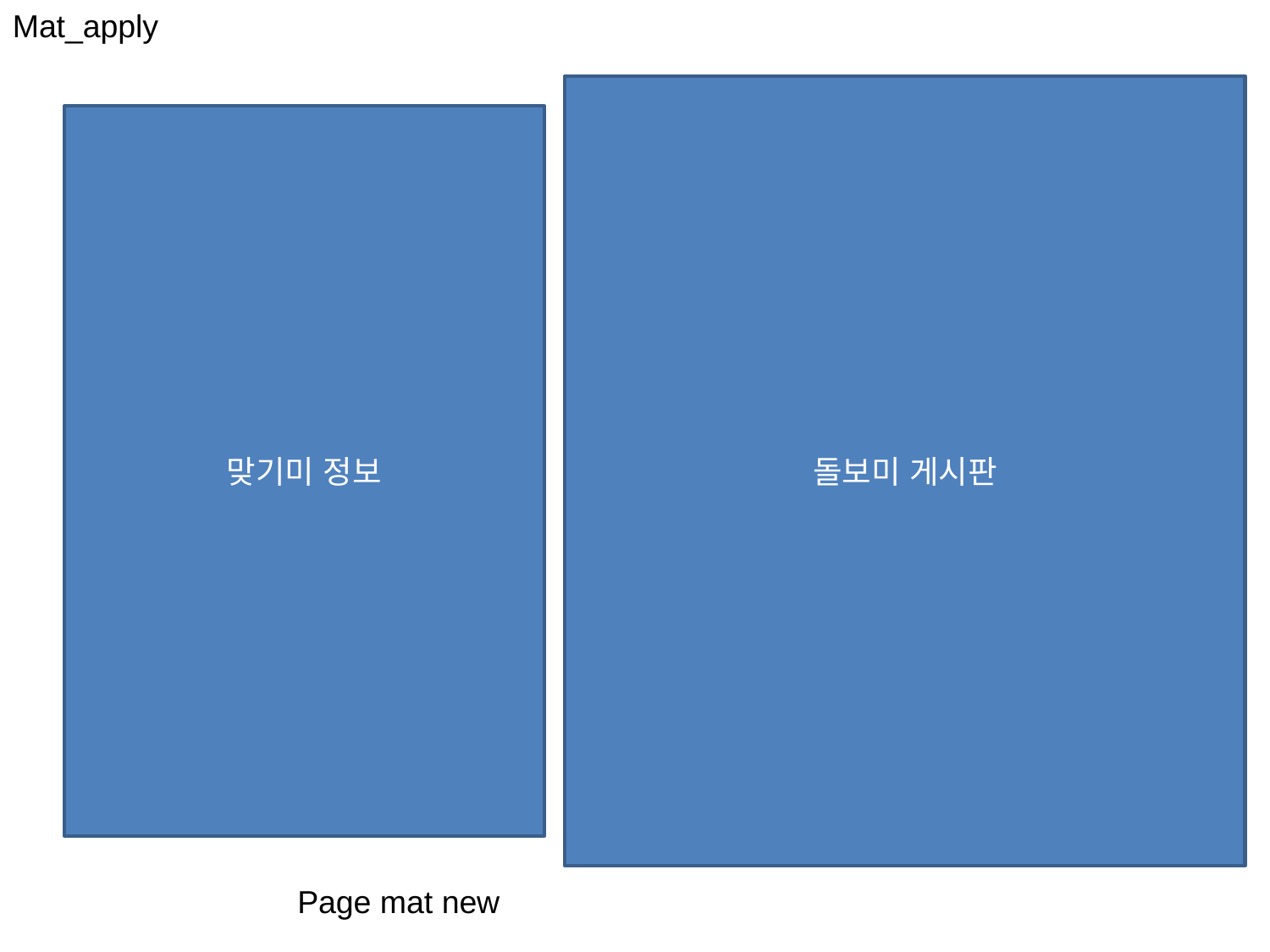

Mat_apply
돌보미 게시판
맞기미 정보
Page mat new